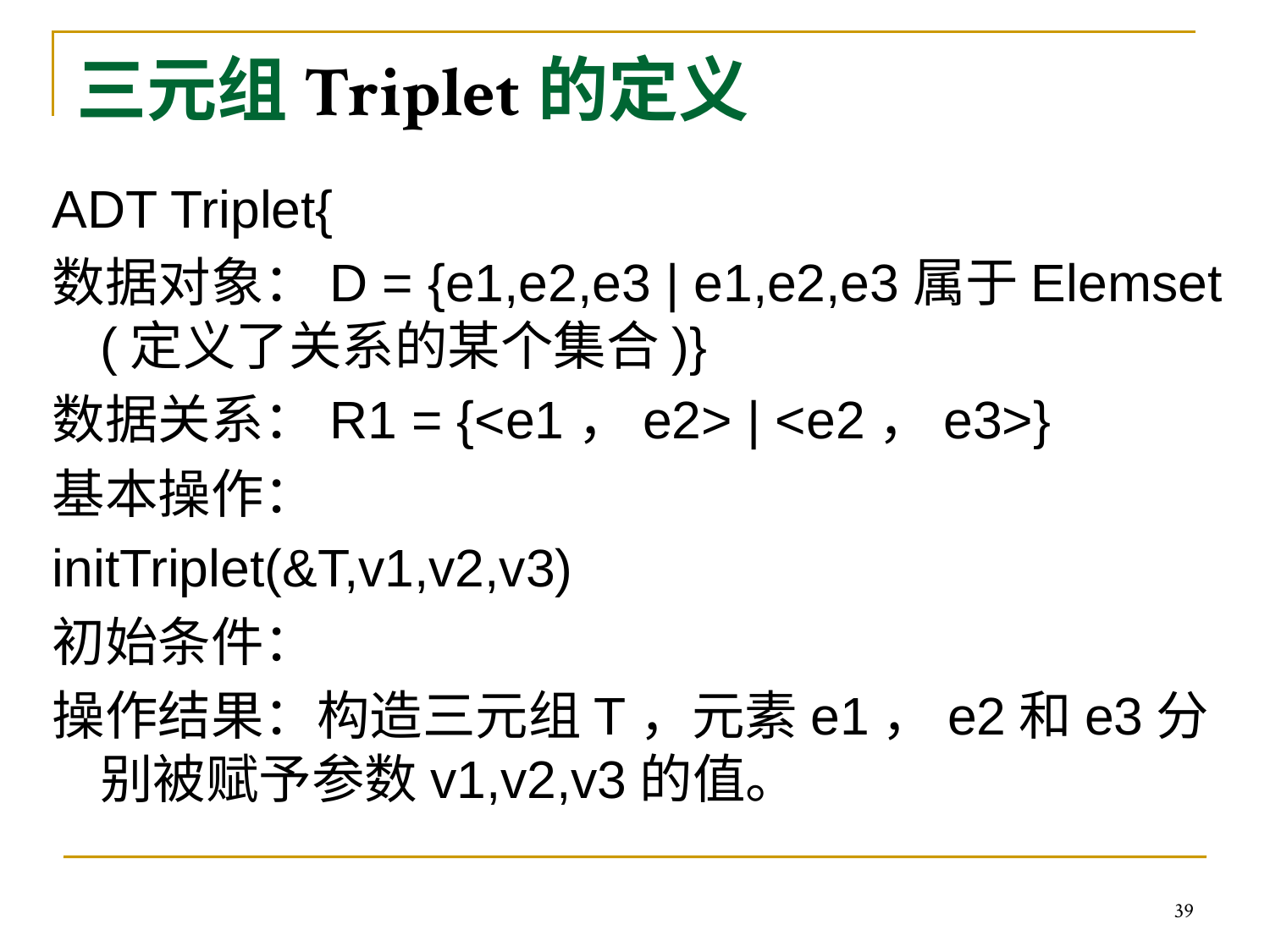

# 三元组Triplet的定义
ADT Triplet{
数据对象：D = {e1,e2,e3 | e1,e2,e3属于Elemset (定义了关系的某个集合)}
数据关系：R1 = {<e1，e2> | <e2，e3>}
基本操作：
initTriplet(&T,v1,v2,v3)
初始条件：
操作结果：构造三元组T，元素e1，e2和e3分别被赋予参数v1,v2,v3的值。

39